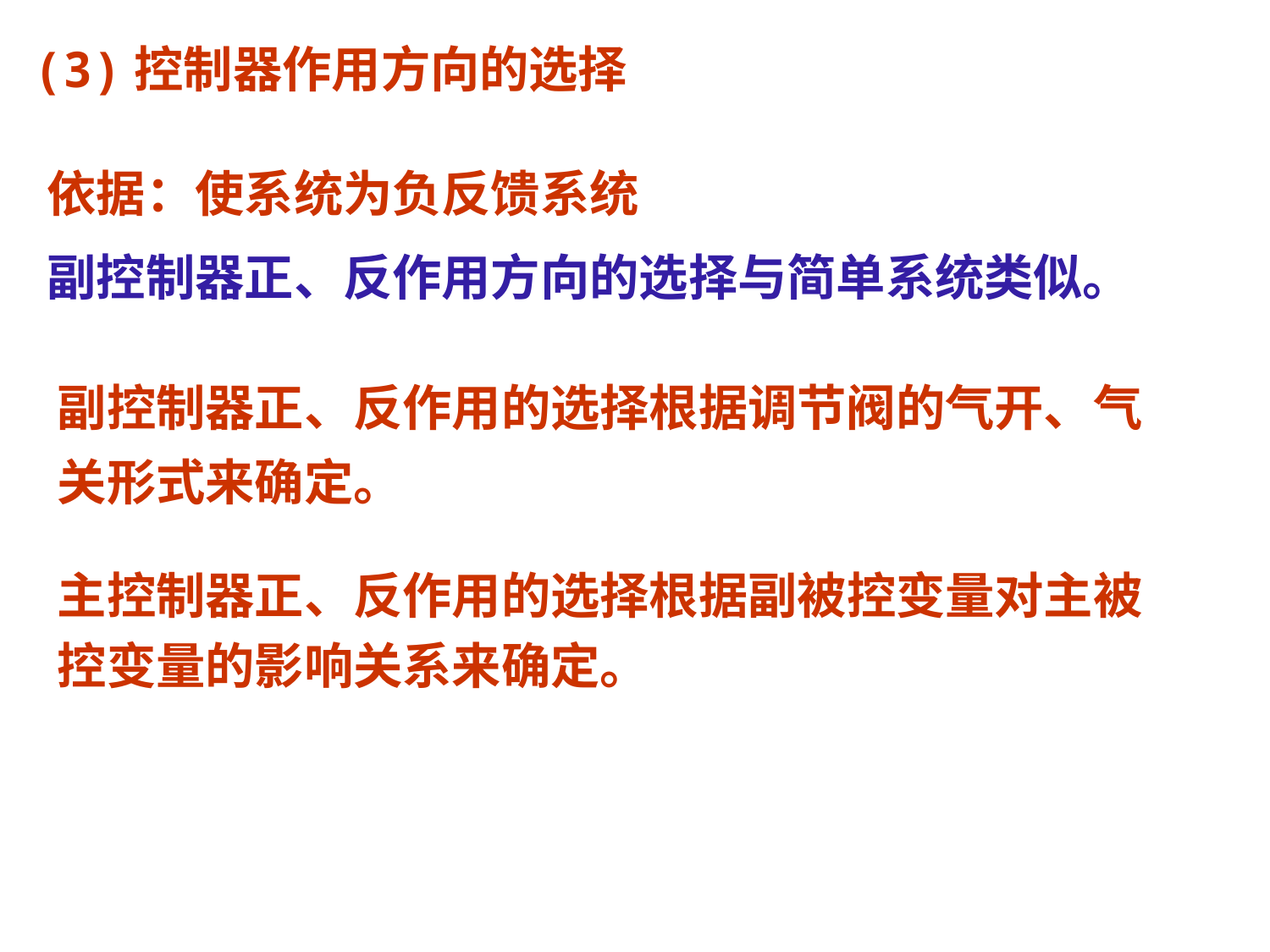

(3)控制器作用方向的选择
依据：使系统为负反馈系统
副控制器正、反作用方向的选择与简单系统类似。
副控制器正、反作用的选择根据调节阀的气开、气关形式来确定。
主控制器正、反作用的选择根据副被控变量对主被控变量的影响关系来确定。